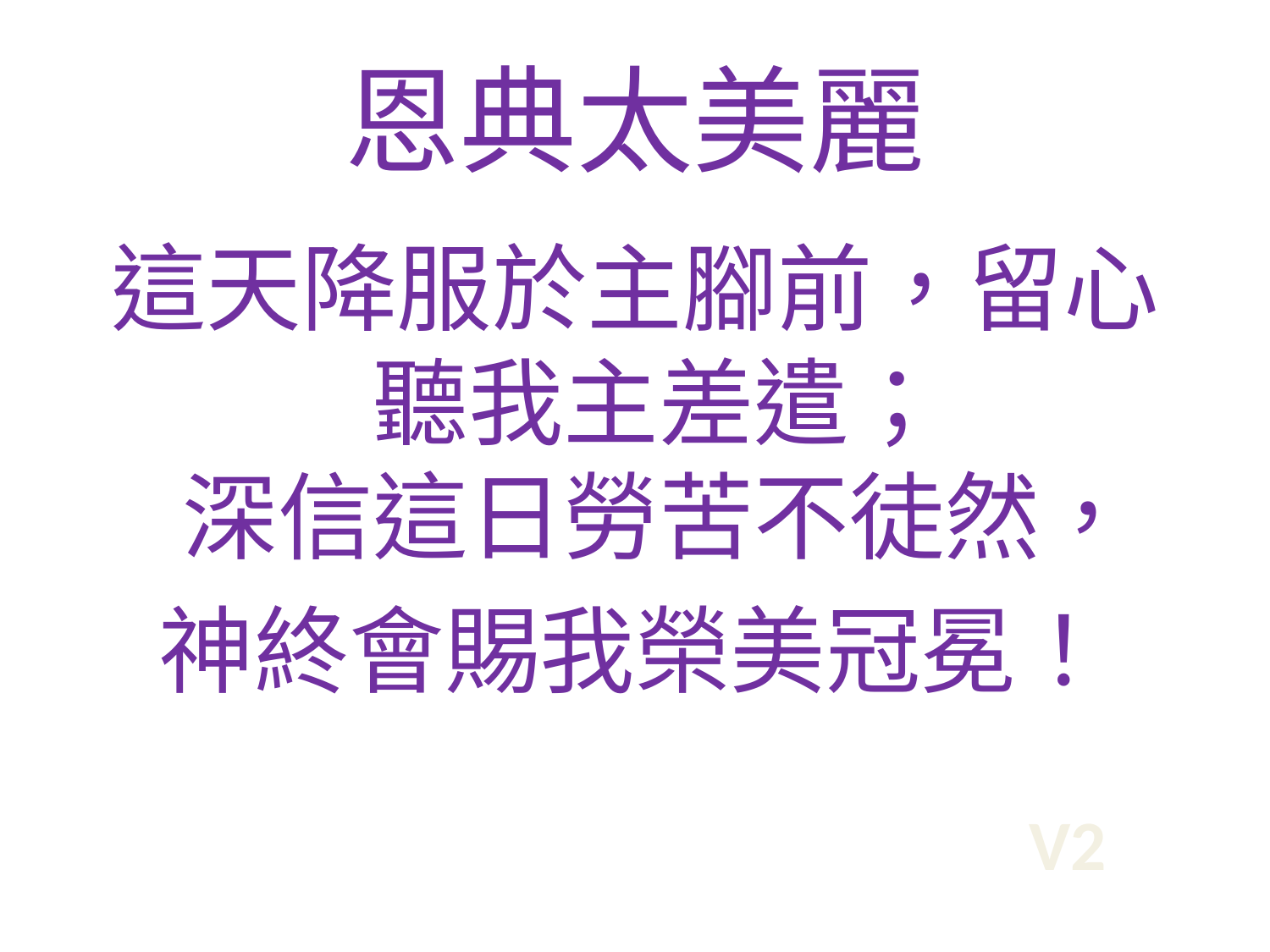

# 恩典太美麗
這天降服於主腳前，留心聽我主差遣；
深信這日勞苦不徒然，
神終會賜我榮美冠冕！
V2